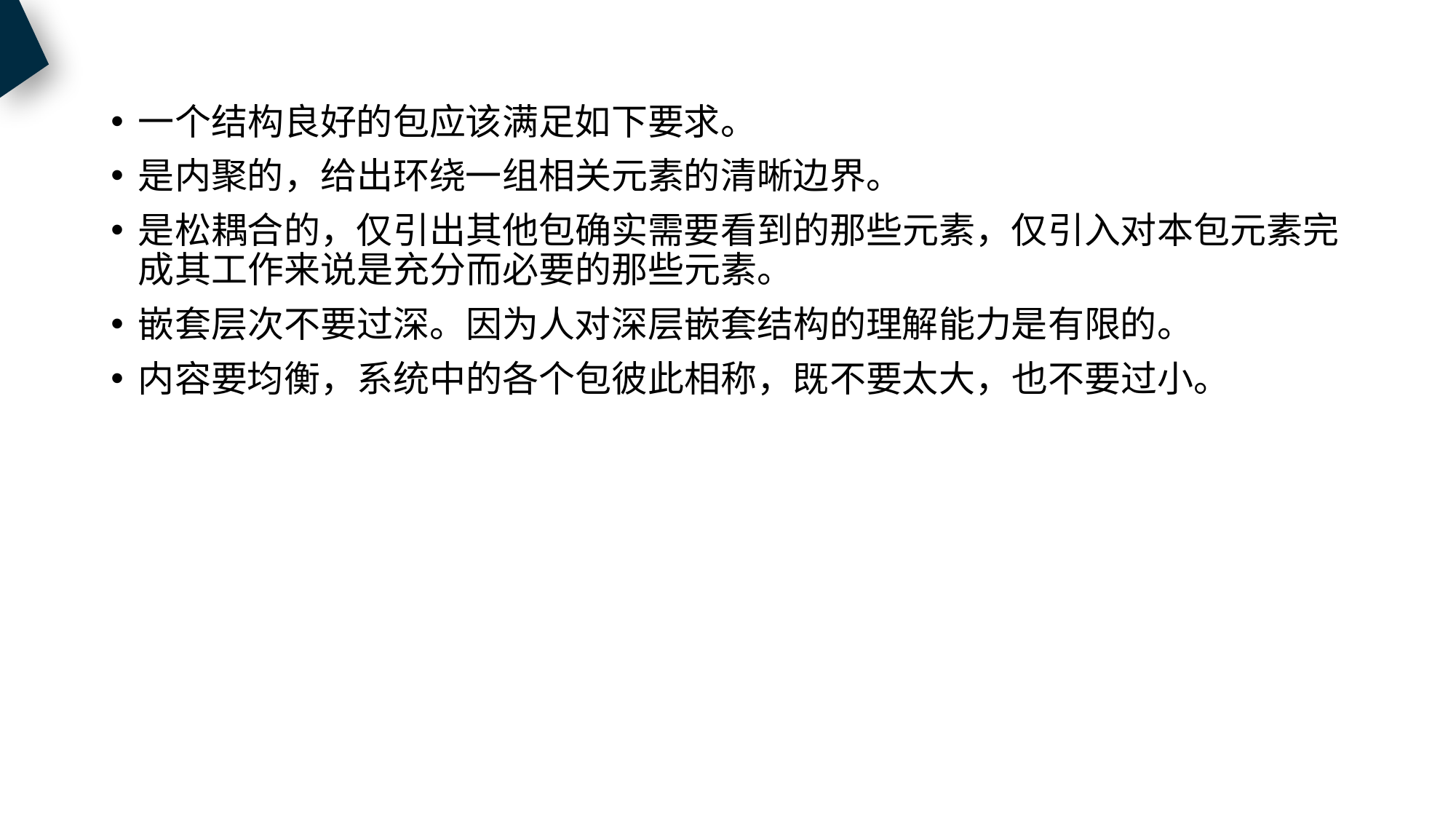

一个结构良好的包应该满足如下要求。
是内聚的，给出环绕一组相关元素的清晰边界。
是松耦合的，仅引出其他包确实需要看到的那些元素，仅引入对本包元素完成其工作来说是充分而必要的那些元素。
嵌套层次不要过深。因为人对深层嵌套结构的理解能力是有限的。
内容要均衡，系统中的各个包彼此相称，既不要太大，也不要过小。